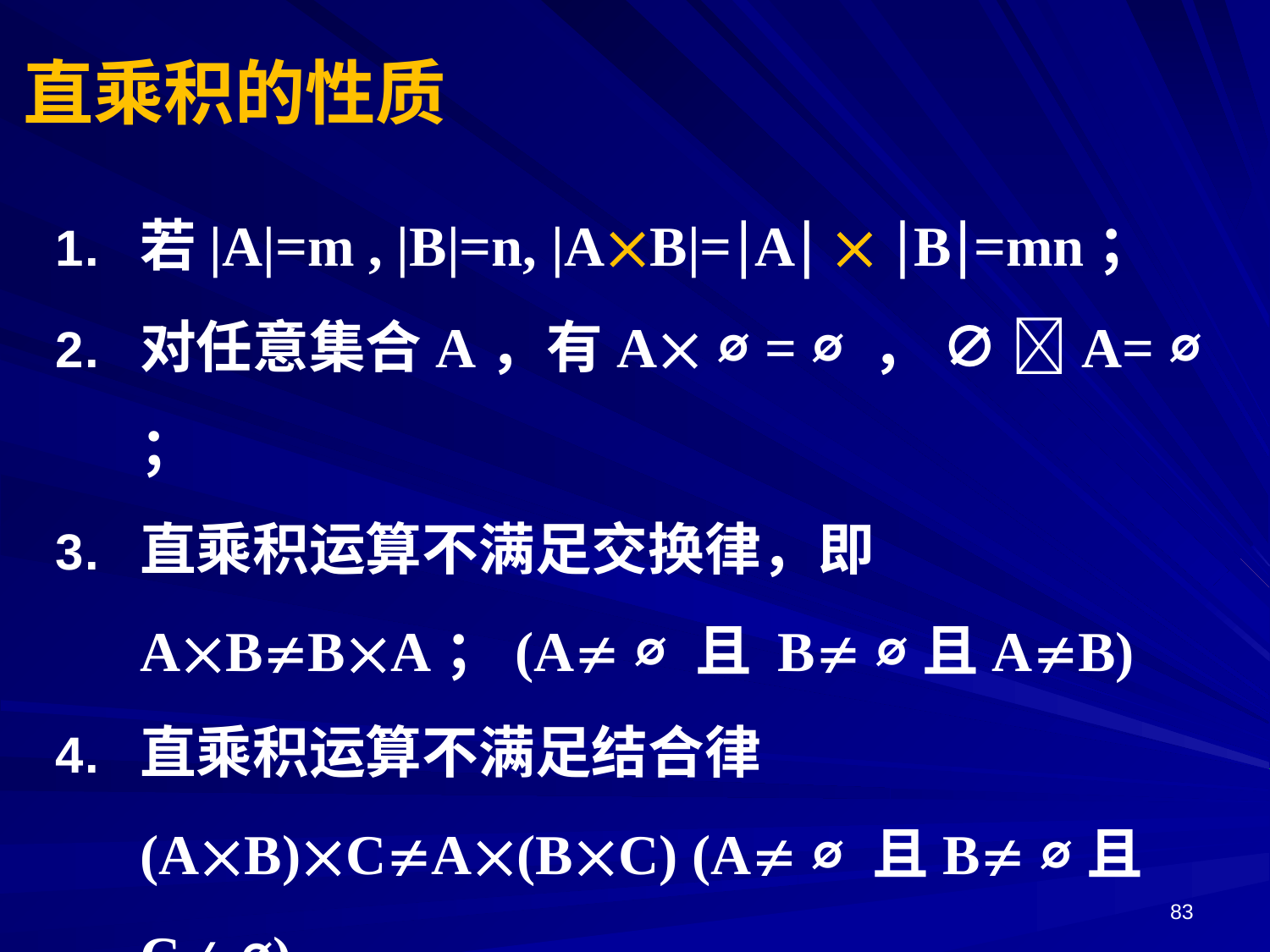

直乘积的性质
若|A|=m , |B|=n, |A×B|=|A| × |B|=mn；
对任意集合A，有A× ∅ = ∅ ， ∅ ×A= ∅ ；
直乘积运算不满足交换律，即A×B≠B×A；(A≠ ∅ 且 B≠ ∅且A≠B)
直乘积运算不满足结合律(A×B)×C≠A×(B×C) (A≠ ∅ 且B≠ ∅且C≠ ∅)
83